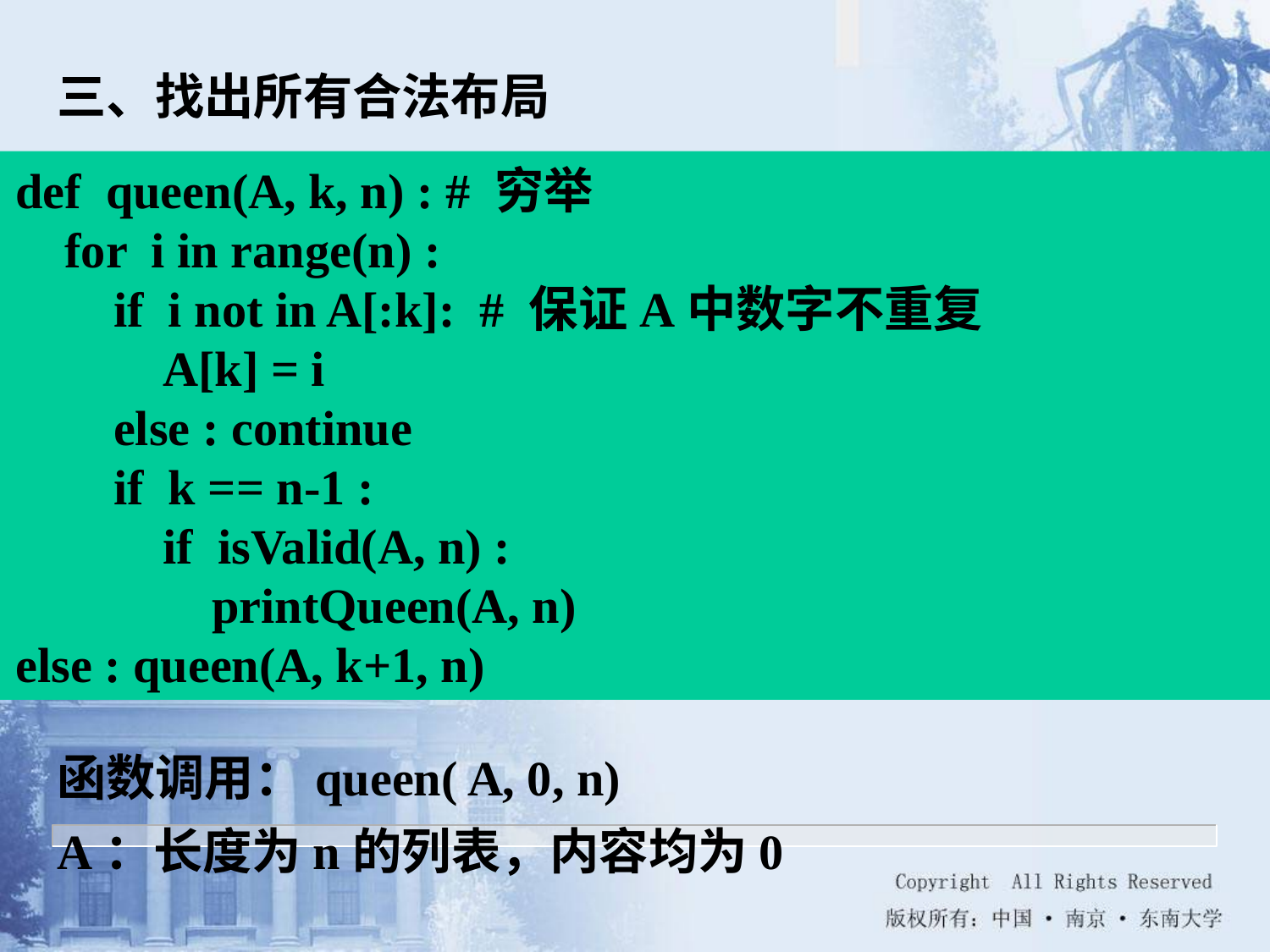

三、找出所有合法布局
def  queen(A, k, n) : # 穷举
    for  i in range(n) :
        if  i not in A[:k]:  # 保证A中数字不重复
            A[k] = i
        else : continue
        if  k == n-1 :
            if  isValid(A, n) :
                printQueen(A, n)
else : queen(A, k+1, n)
函数调用：queen( A, 0, n)
A：长度为n的列表，内容均为0